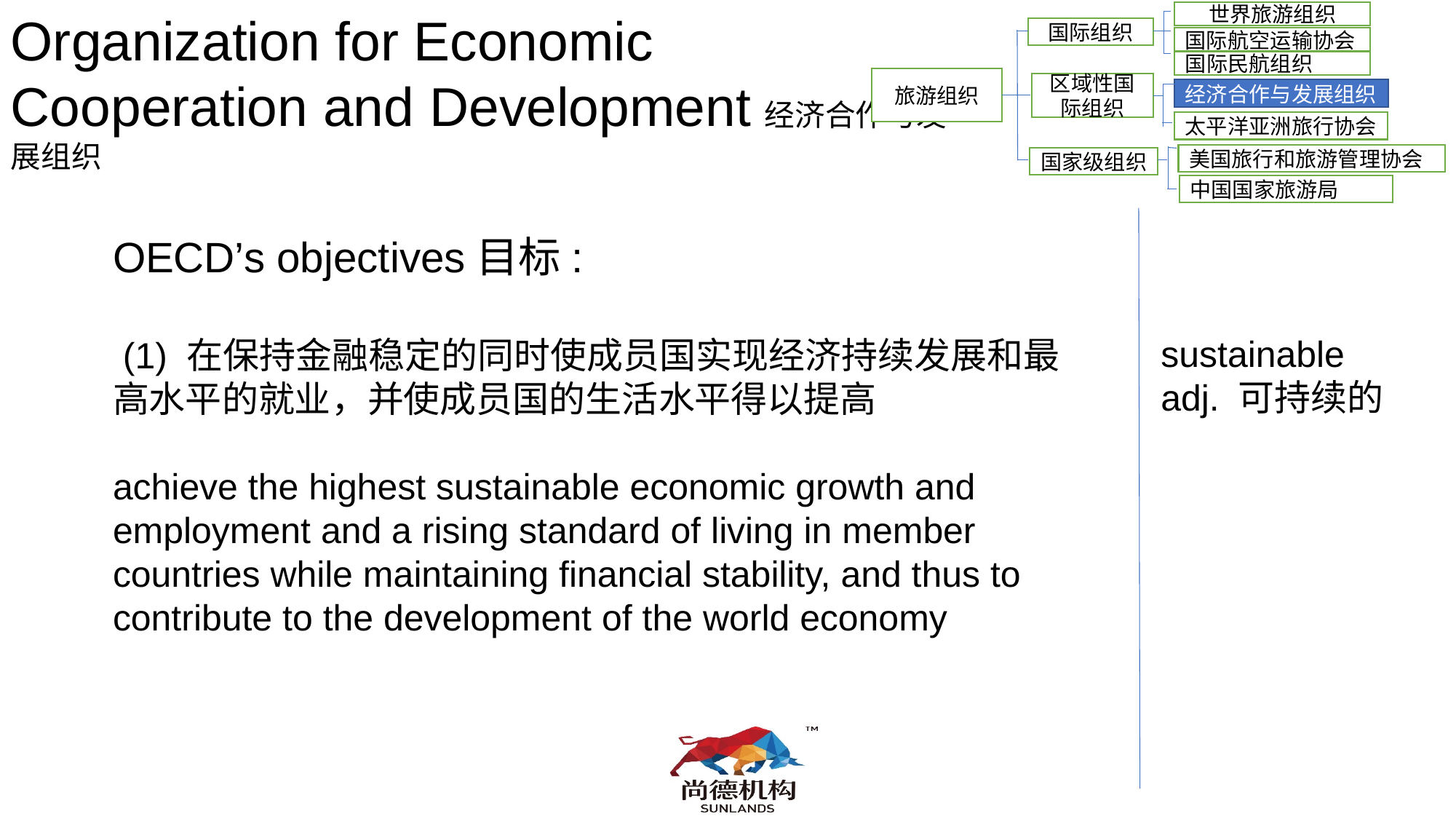

Organization for Economic Cooperation and Development经济合作与发展组织
世界旅游组织
国际组织
国际航空运输协会
国际民航组织
旅游组织
区域性国际组织
经济合作与发展组织
太平洋亚洲旅行协会
美国旅行和旅游管理协会
国家级组织
中国国家旅游局
OECD’s objectives目标:

 (1) 在保持金融稳定的同时使成员国实现经济持续发展和最高水平的就业，并使成员国的生活水平得以提高

achieve the highest sustainable economic growth and employment and a rising standard of living in member countries while maintaining financial stability, and thus to contribute to the development of the world economy
 sustainable
 adj. 可持续的